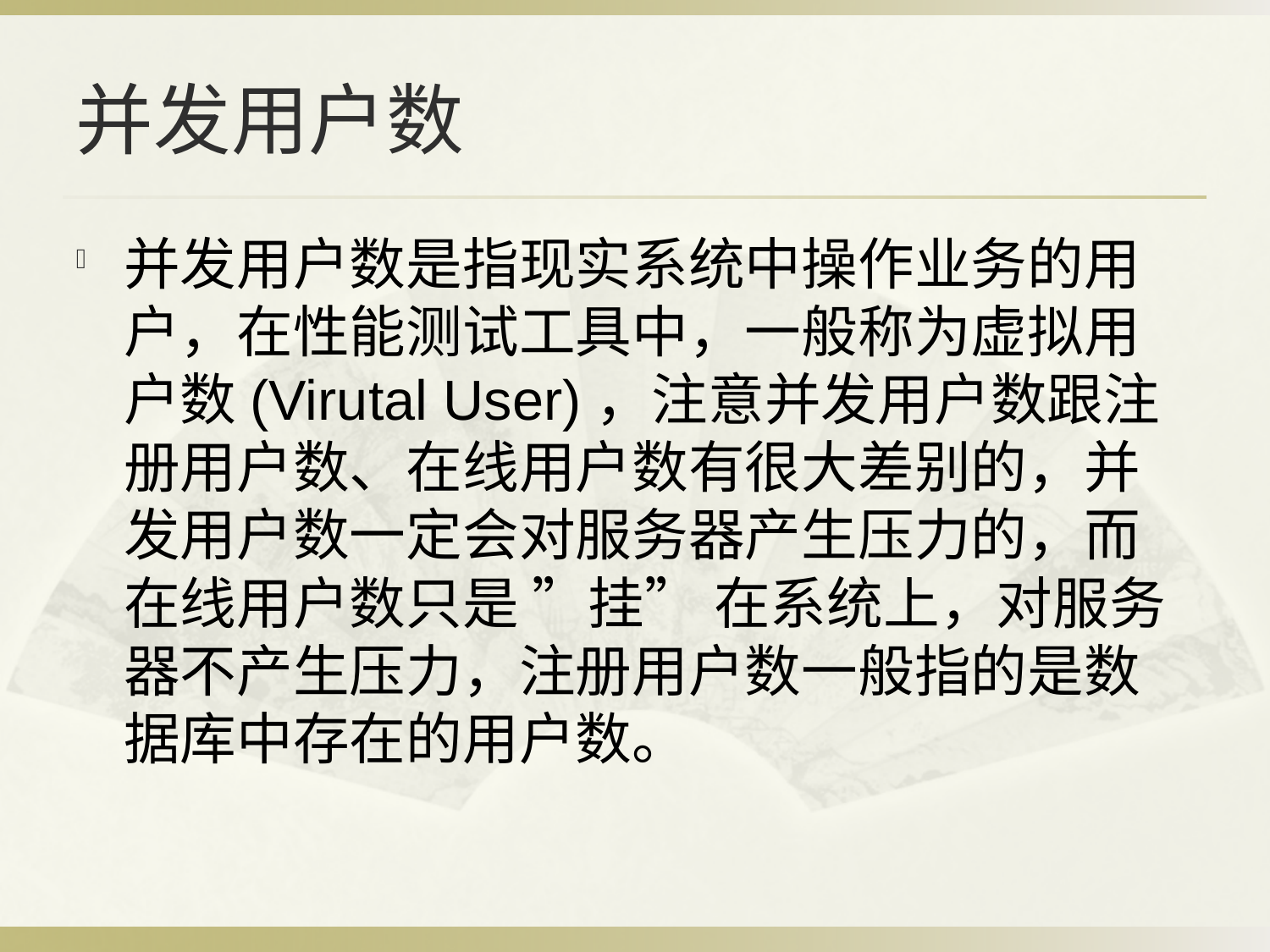

# 并发用户数
并发用户数是指现实系统中操作业务的用户，在性能测试工具中，一般称为虚拟用户数(Virutal User)，注意并发用户数跟注册用户数、在线用户数有很大差别的，并发用户数一定会对服务器产生压力的，而在线用户数只是 ”挂” 在系统上，对服务器不产生压力，注册用户数一般指的是数据库中存在的用户数。